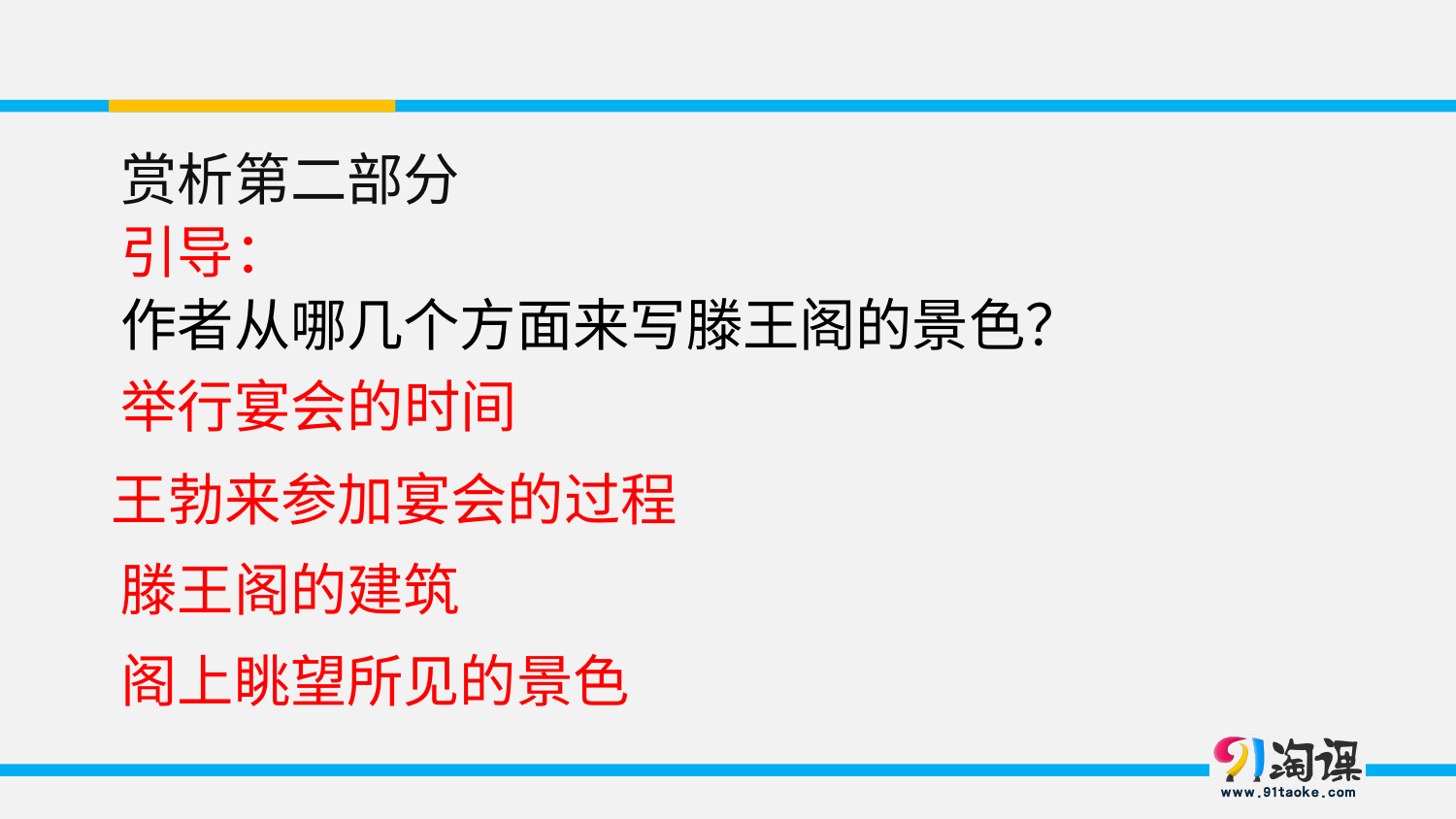

赏析第二部分
引导：
作者从哪几个方面来写滕王阁的景色？
举行宴会的时间
王勃来参加宴会的过程
滕王阁的建筑
阁上眺望所见的景色